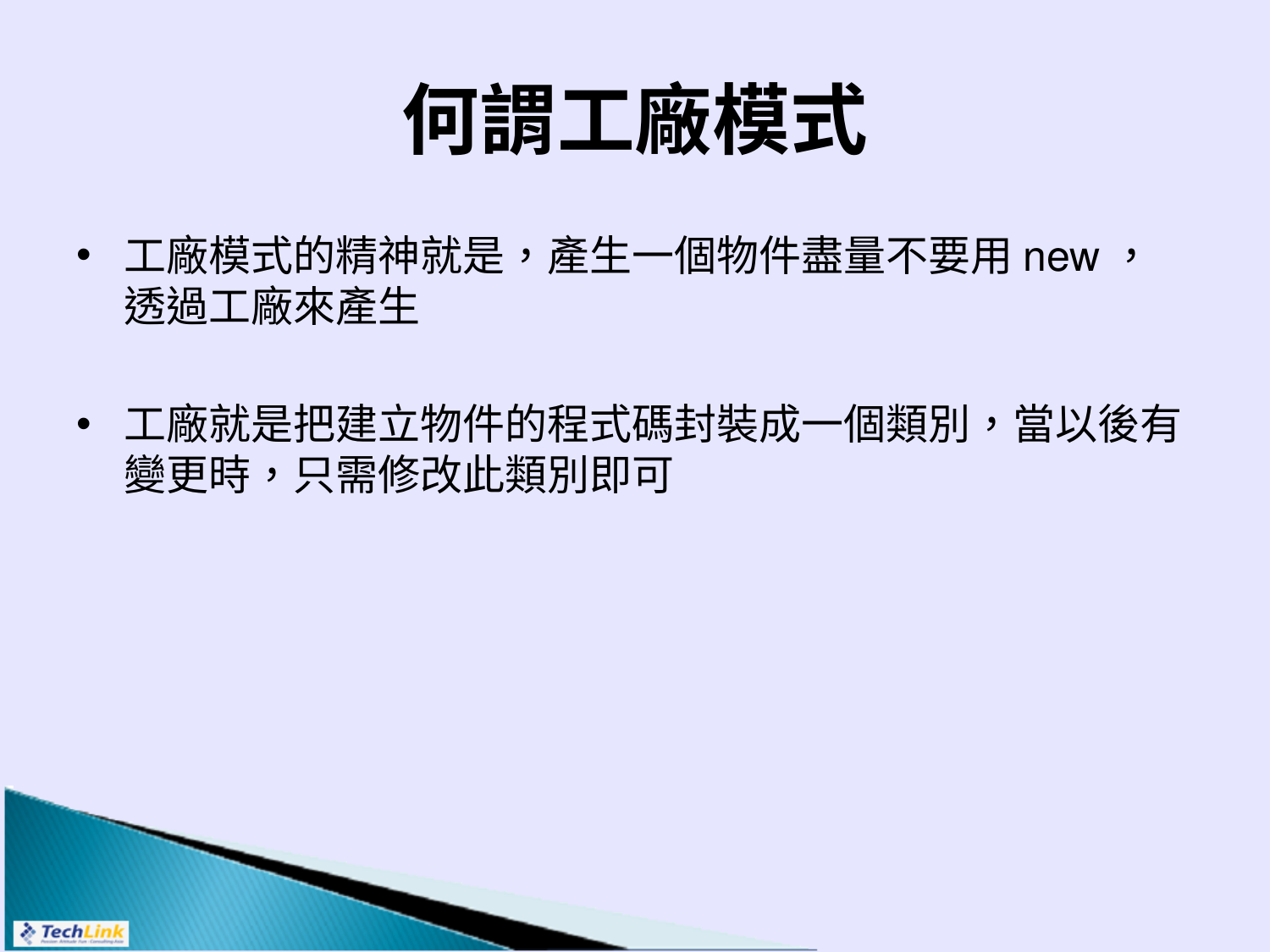

# 何謂工廠模式
工廠模式的精神就是，產生一個物件盡量不要用new，透過工廠來產生

工廠就是把建立物件的程式碼封裝成一個類別，當以後有變更時，只需修改此類別即可